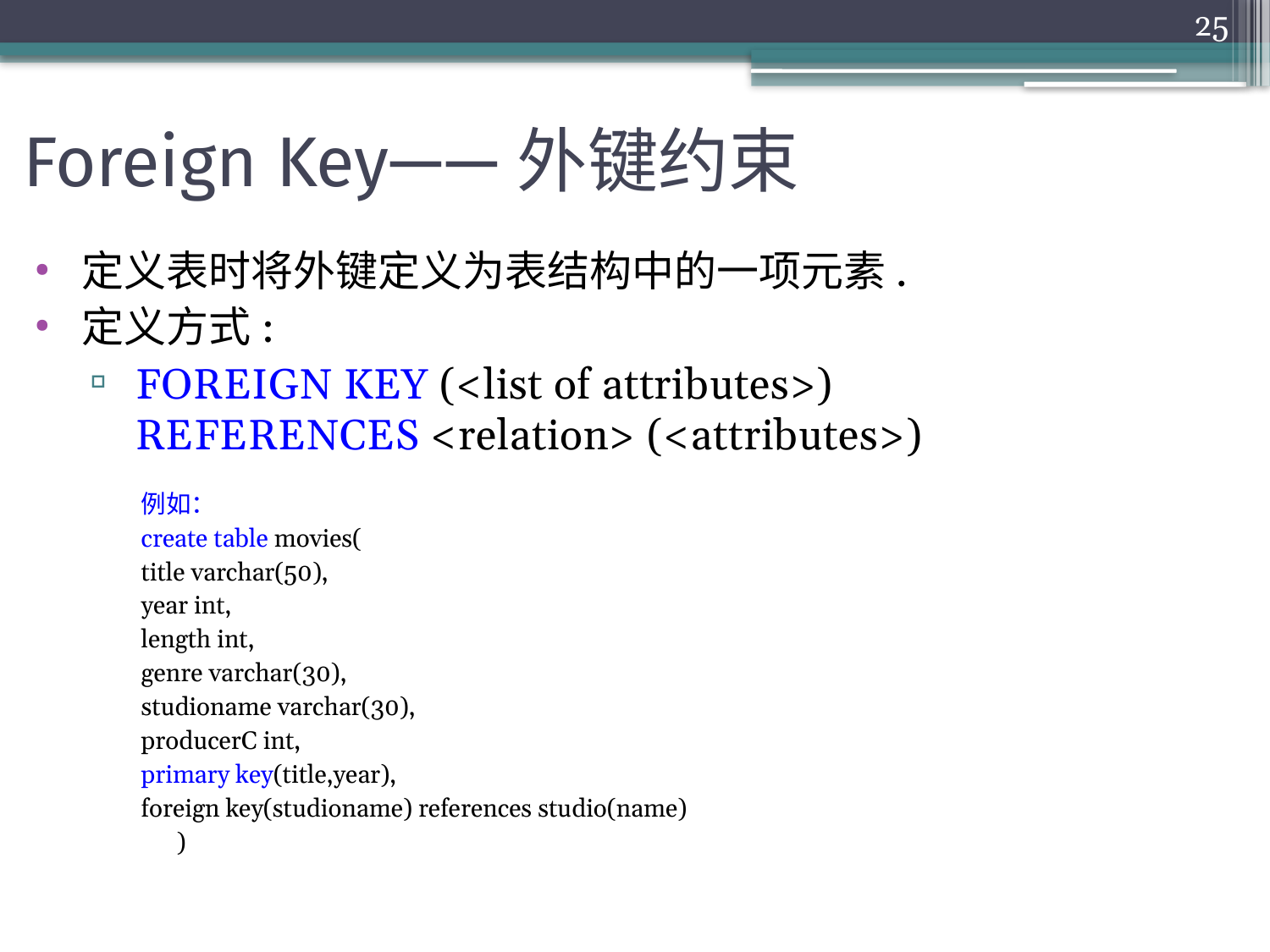

25
# Foreign Key——外键约束
定义表时将外键定义为表结构中的一项元素.
定义方式:
FOREIGN KEY (<list of attributes>) REFERENCES <relation> (<attributes>)

例如：
create table movies(
	title varchar(50),
	year int,
	length int,
	genre varchar(30),
	studioname varchar(30),
	producerC int,
	primary key(title,year),
	foreign key(studioname) references studio(name)
      )